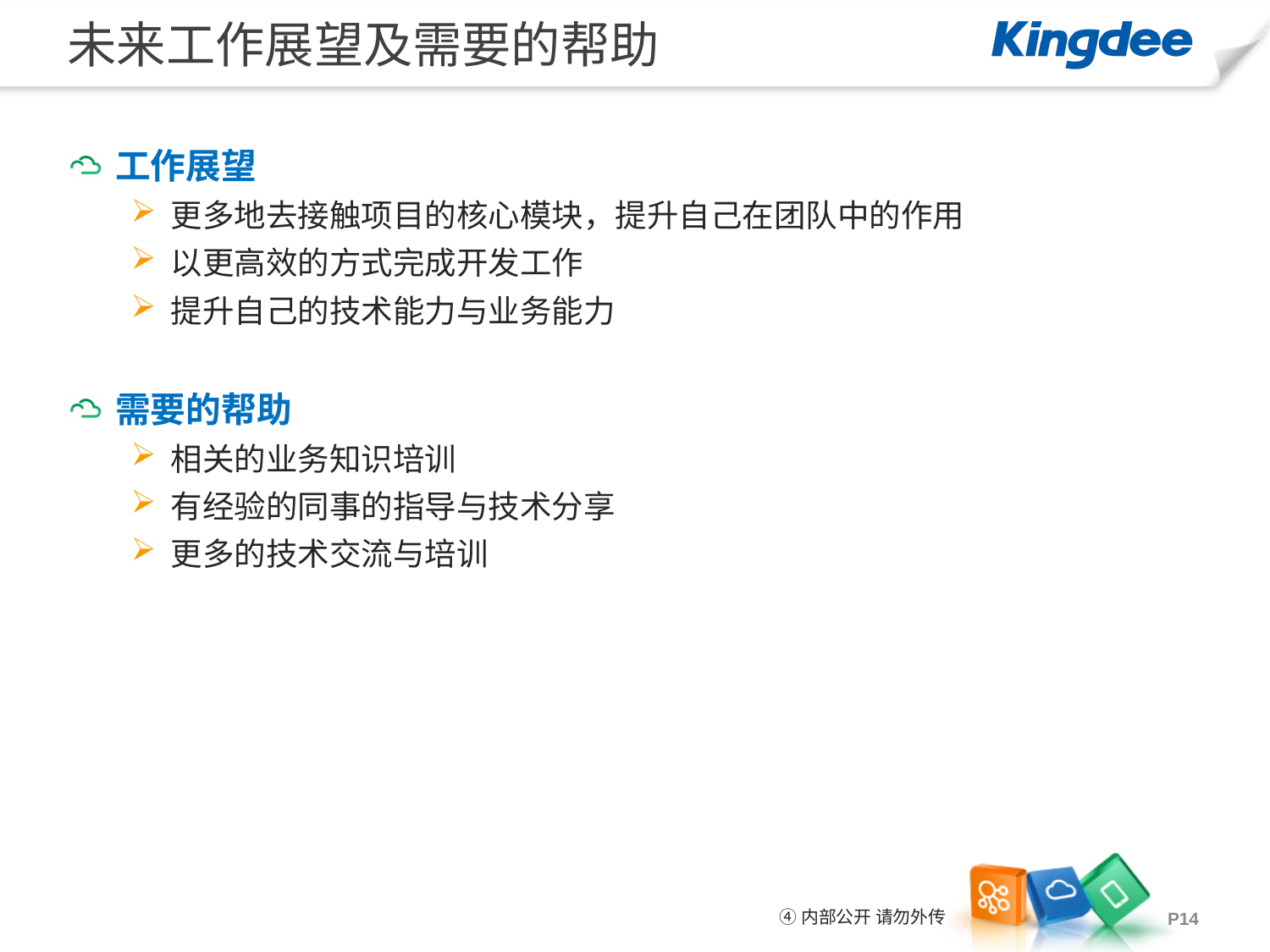

# 未来工作展望及需要的帮助
工作展望
更多地去接触项目的核心模块，提升自己在团队中的作用
以更高效的方式完成开发工作
提升自己的技术能力与业务能力

需要的帮助
相关的业务知识培训
有经验的同事的指导与技术分享
更多的技术交流与培训